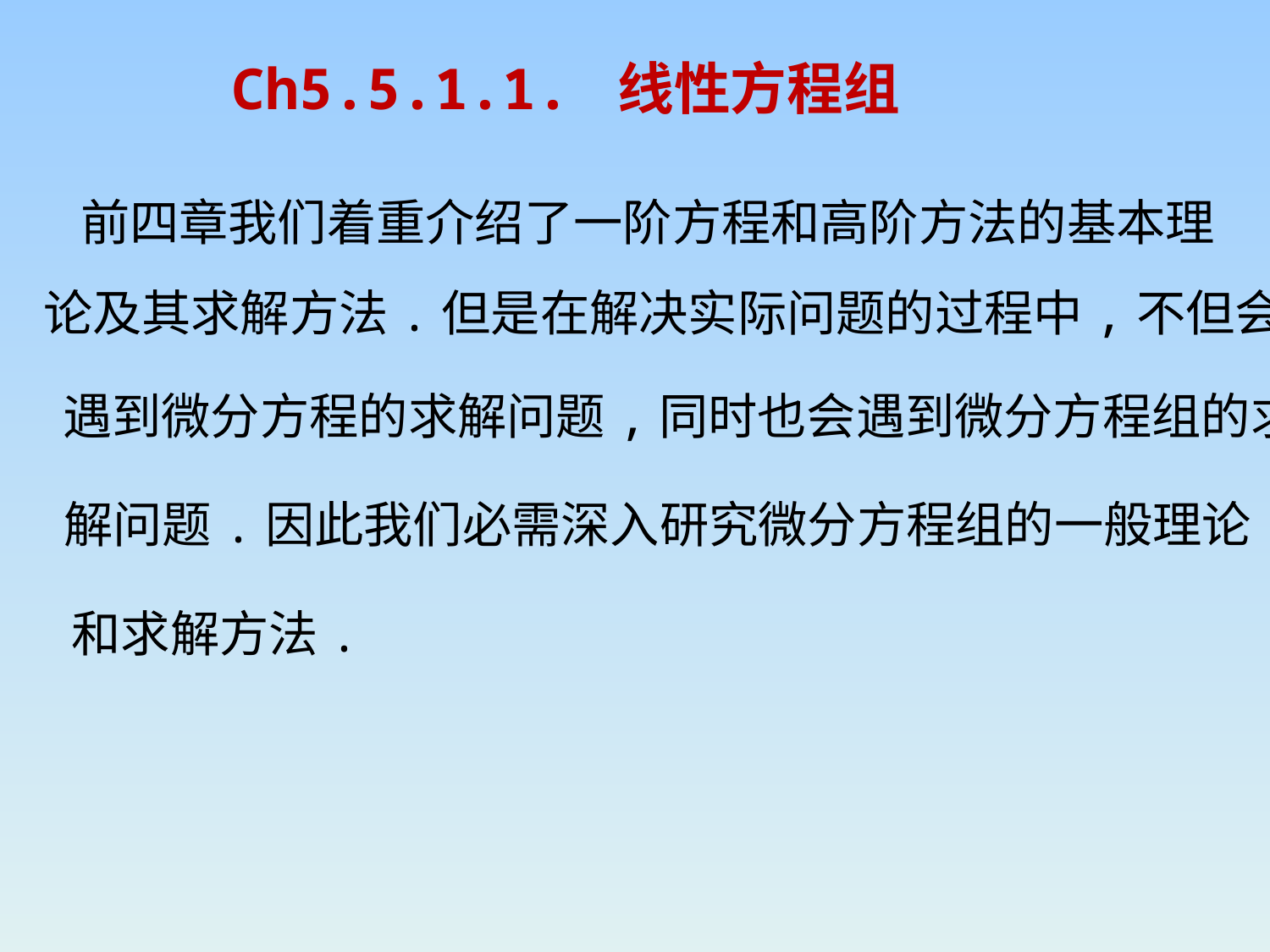

Ch5.5.1.1. 线性方程组
前四章我们着重介绍了一阶方程和高阶方法的基本理
论及其求解方法.但是在解决实际问题的过程中,不但会
遇到微分方程的求解问题,同时也会遇到微分方程组的求
解问题.因此我们必需深入研究微分方程组的一般理论
和求解方法.